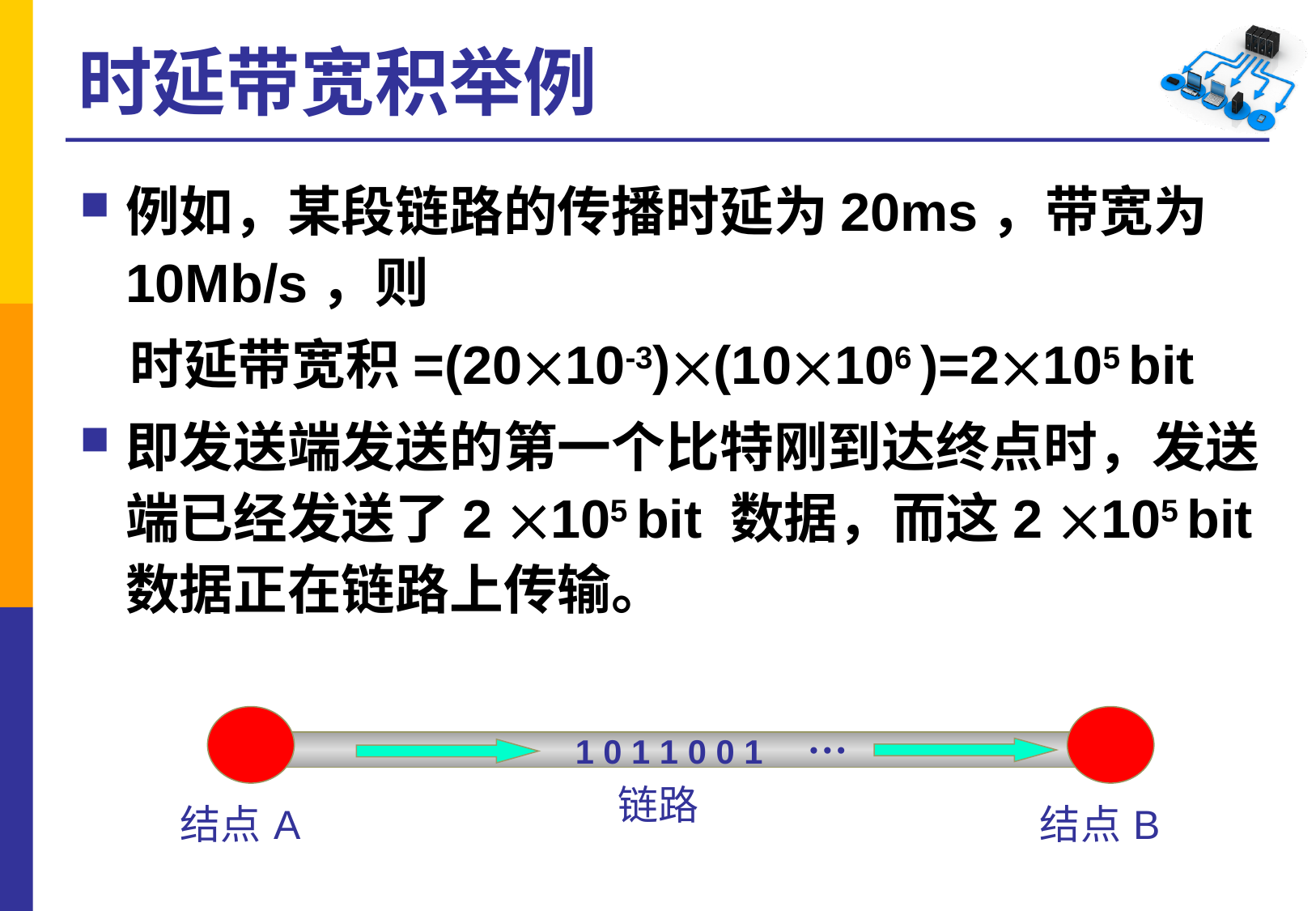

# 时延带宽积举例
例如，某段链路的传播时延为20ms，带宽为10Mb/s，则
   时延带宽积=(20×10-3)×(10×106 )=2×105 bit
即发送端发送的第一个比特刚到达终点时，发送端已经发送了2 ×105 bit 数据，而这2 ×105 bit 数据正在链路上传输。

…
1 0 1 1 0 0 1

链路
结点 A
结点 B